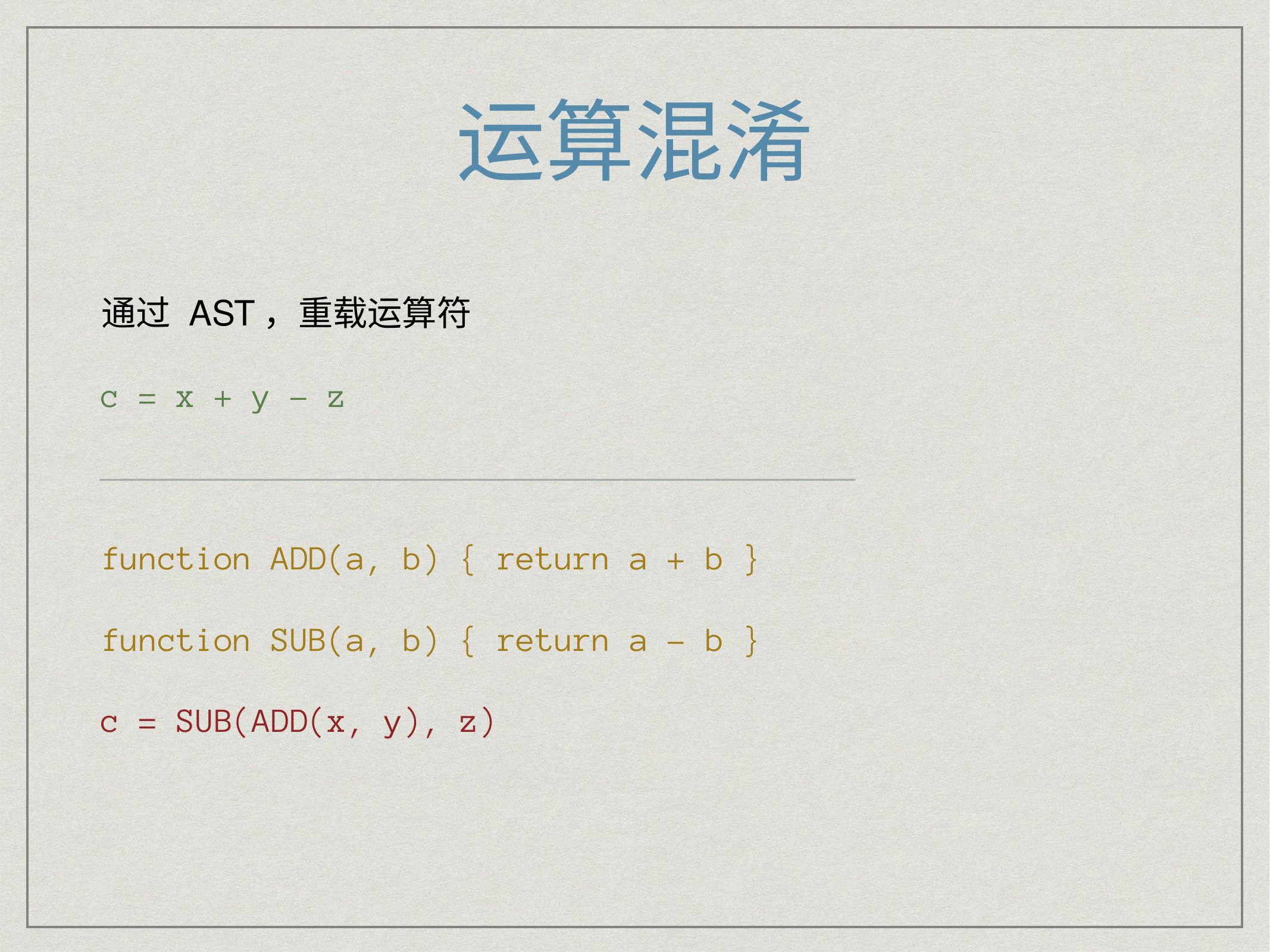

# 运算混淆
通过 AST，重载运算符
c = x + y - z
————————————————————————————————————————
function ADD(a, b) { return a + b }
function SUB(a, b) { return a - b }
c = SUB(ADD(x, y), z)